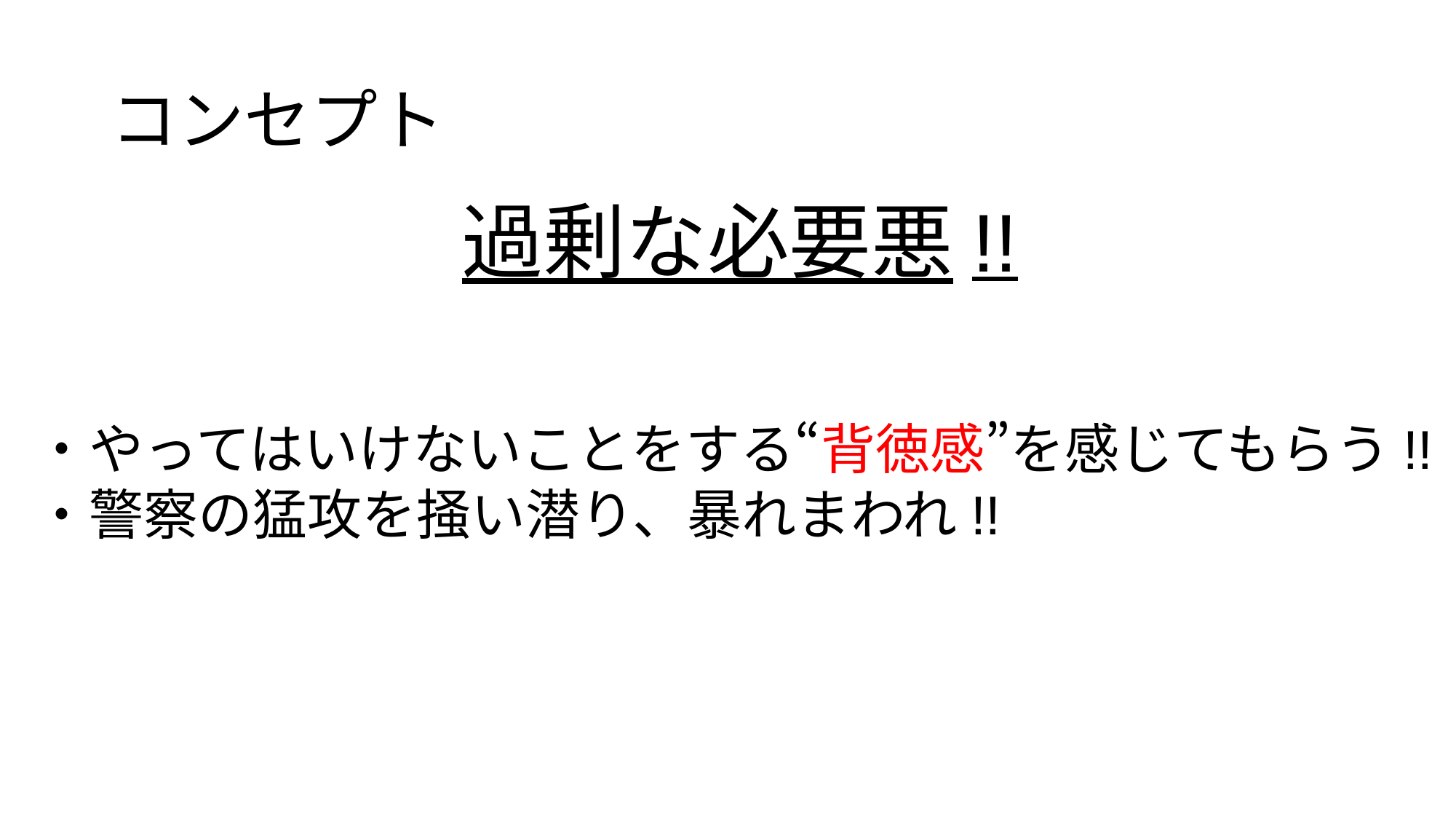

# コンセプト
過剰な必要悪!!
・やってはいけないことをする“背徳感”を感じてもらう!!
・警察の猛攻を掻い潜り、暴れまわれ!!